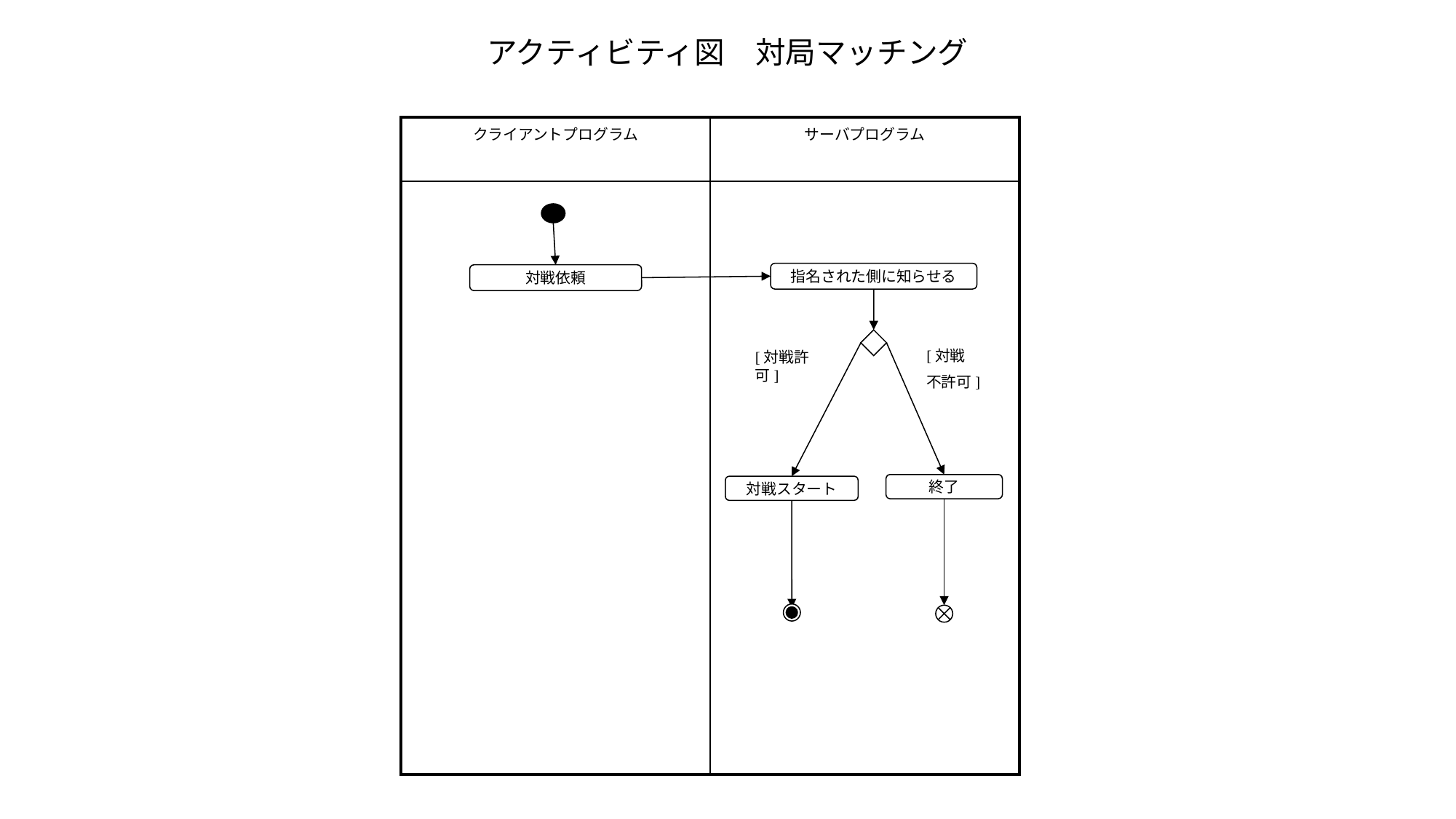

# アクティビティ図　対局マッチング
| クライアントプログラム | サーバプログラム |
| --- | --- |
|  |  |

指名された側に知らせる
対戦依頼

[対戦
不許可]
[対戦許可]
終了
対戦スタート